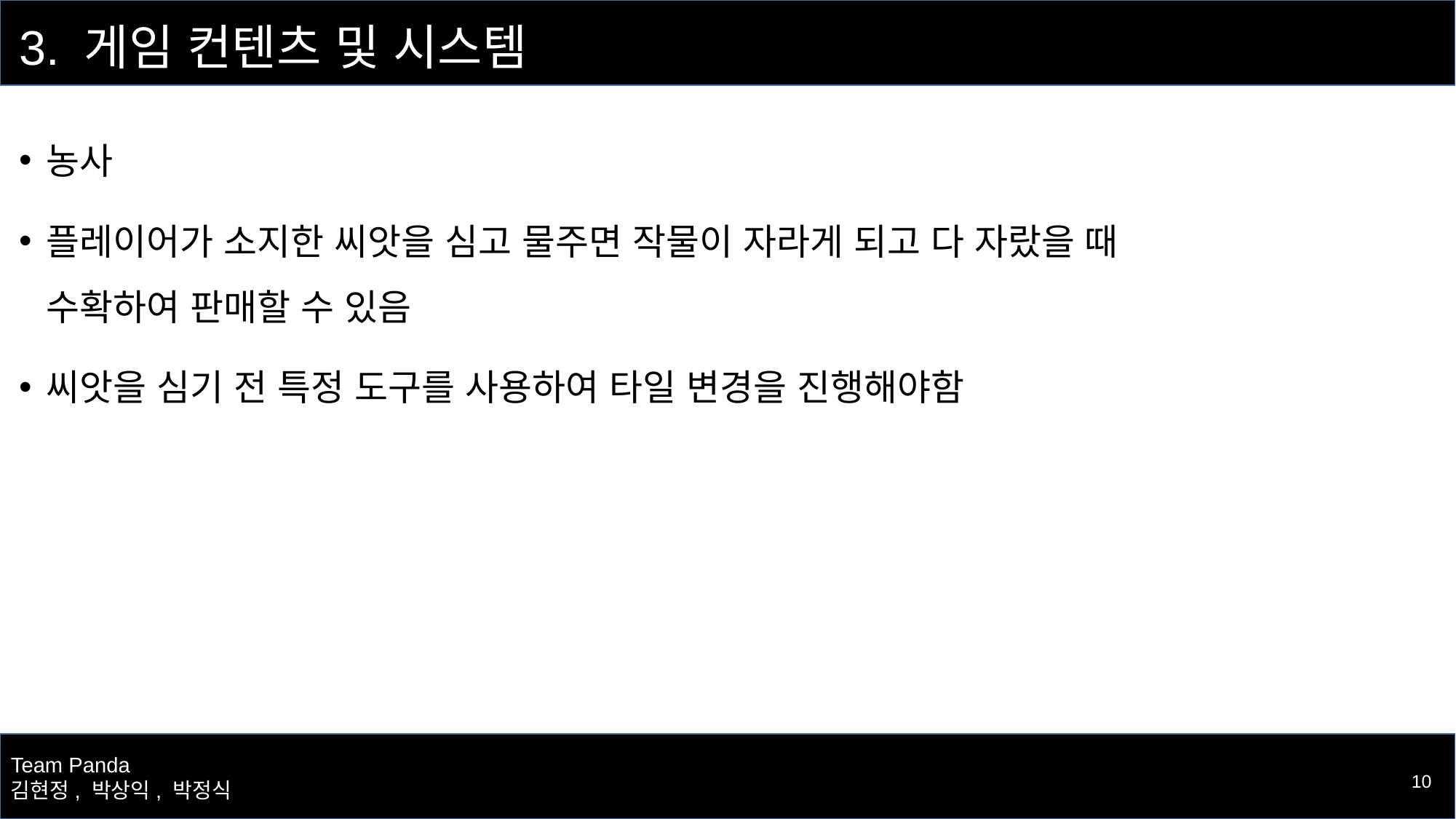

# 3. 게임 컨텐츠 및 시스템
농사
플레이어가 소지한 씨앗을 심고 물주면 작물이 자라게 되고 다 자랐을 때 수확하여 판매할 수 있음
씨앗을 심기 전 특정 도구를 사용하여 타일 변경을 진행해야함